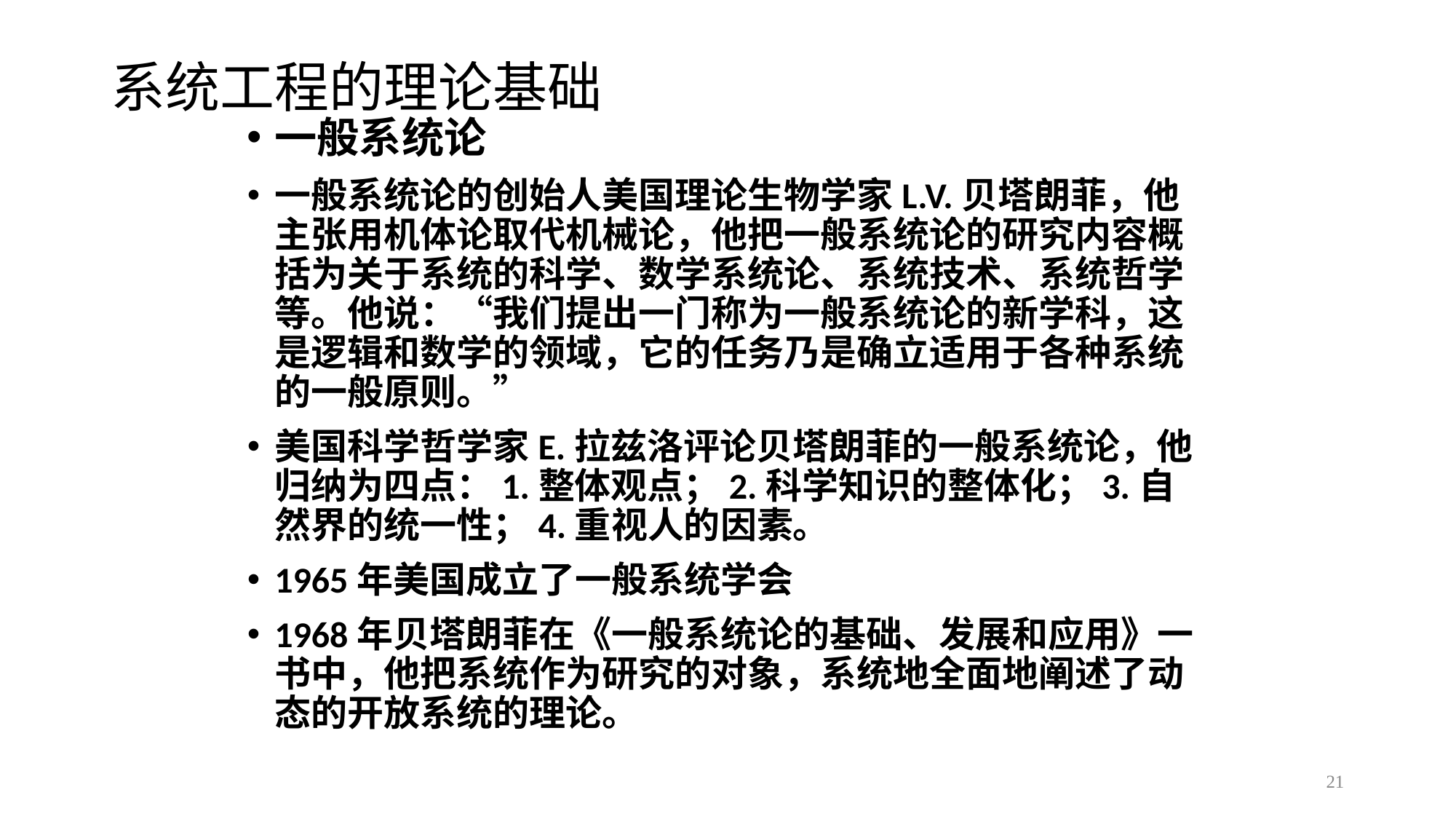

# 系统工程的理论基础
一般系统论
一般系统论的创始人美国理论生物学家L.V.贝塔朗菲，他主张用机体论取代机械论，他把一般系统论的研究内容概括为关于系统的科学、数学系统论、系统技术、系统哲学等。他说：“我们提出一门称为一般系统论的新学科，这是逻辑和数学的领域，它的任务乃是确立适用于各种系统的一般原则。”
美国科学哲学家E.拉兹洛评论贝塔朗菲的一般系统论，他归纳为四点：1.整体观点；2.科学知识的整体化；3.自然界的统一性；4.重视人的因素。
1965年美国成立了一般系统学会
1968年贝塔朗菲在《一般系统论的基础、发展和应用》一书中，他把系统作为研究的对象，系统地全面地阐述了动态的开放系统的理论。
21